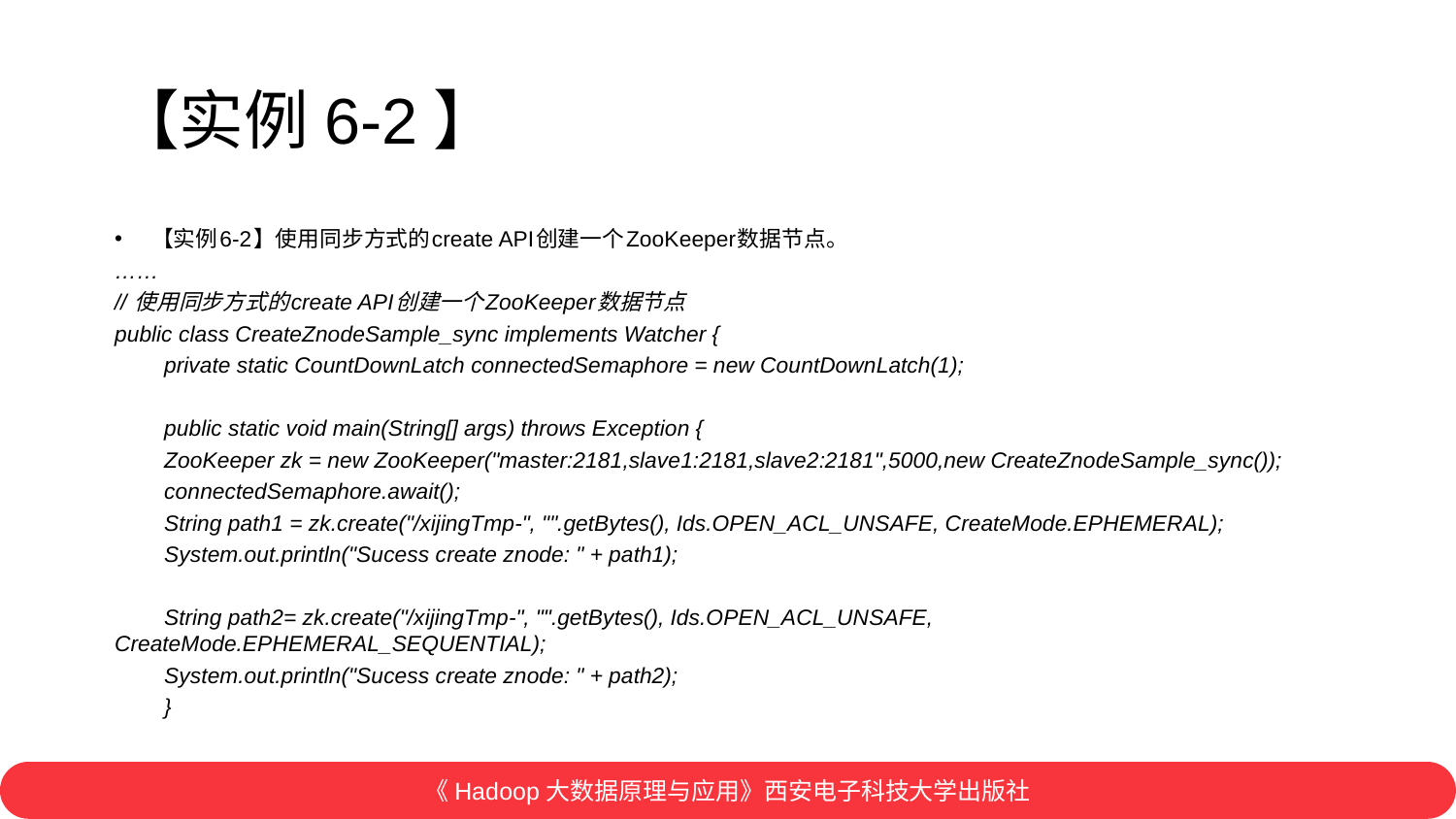

# 【实例6-2】
【实例6-2】使用同步方式的create API创建一个ZooKeeper数据节点。
……
// 使用同步方式的create API创建一个ZooKeeper数据节点
public class CreateZnodeSample_sync implements Watcher {
	private static CountDownLatch connectedSemaphore = new CountDownLatch(1);

	public static void main(String[] args) throws Exception {
		ZooKeeper zk = new ZooKeeper("master:2181,slave1:2181,slave2:2181",5000,new CreateZnodeSample_sync());
		connectedSemaphore.await();
		String path1 = zk.create("/xijingTmp-", "".getBytes(), Ids.OPEN_ACL_UNSAFE, CreateMode.EPHEMERAL);
		System.out.println("Sucess create znode: " + path1);

		String path2= zk.create("/xijingTmp-", "".getBytes(), Ids.OPEN_ACL_UNSAFE, CreateMode.EPHEMERAL_SEQUENTIAL);
		System.out.println("Sucess create znode: " + path2);
	}